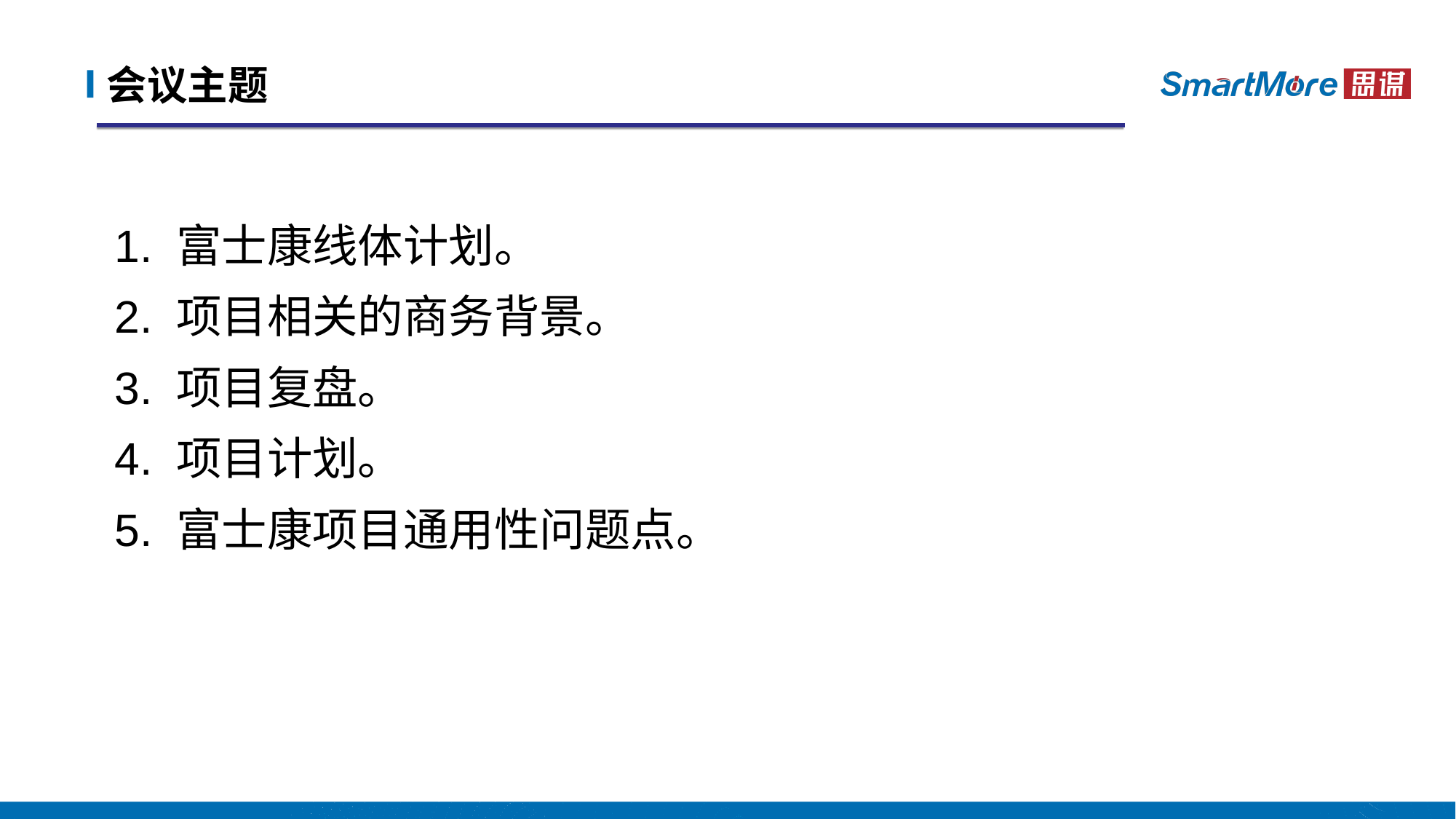

# 会议主题
1. 富士康线体计划。
2. 项目相关的商务背景。
3. 项目复盘。
4. 项目计划。
5. 富士康项目通用性问题点。